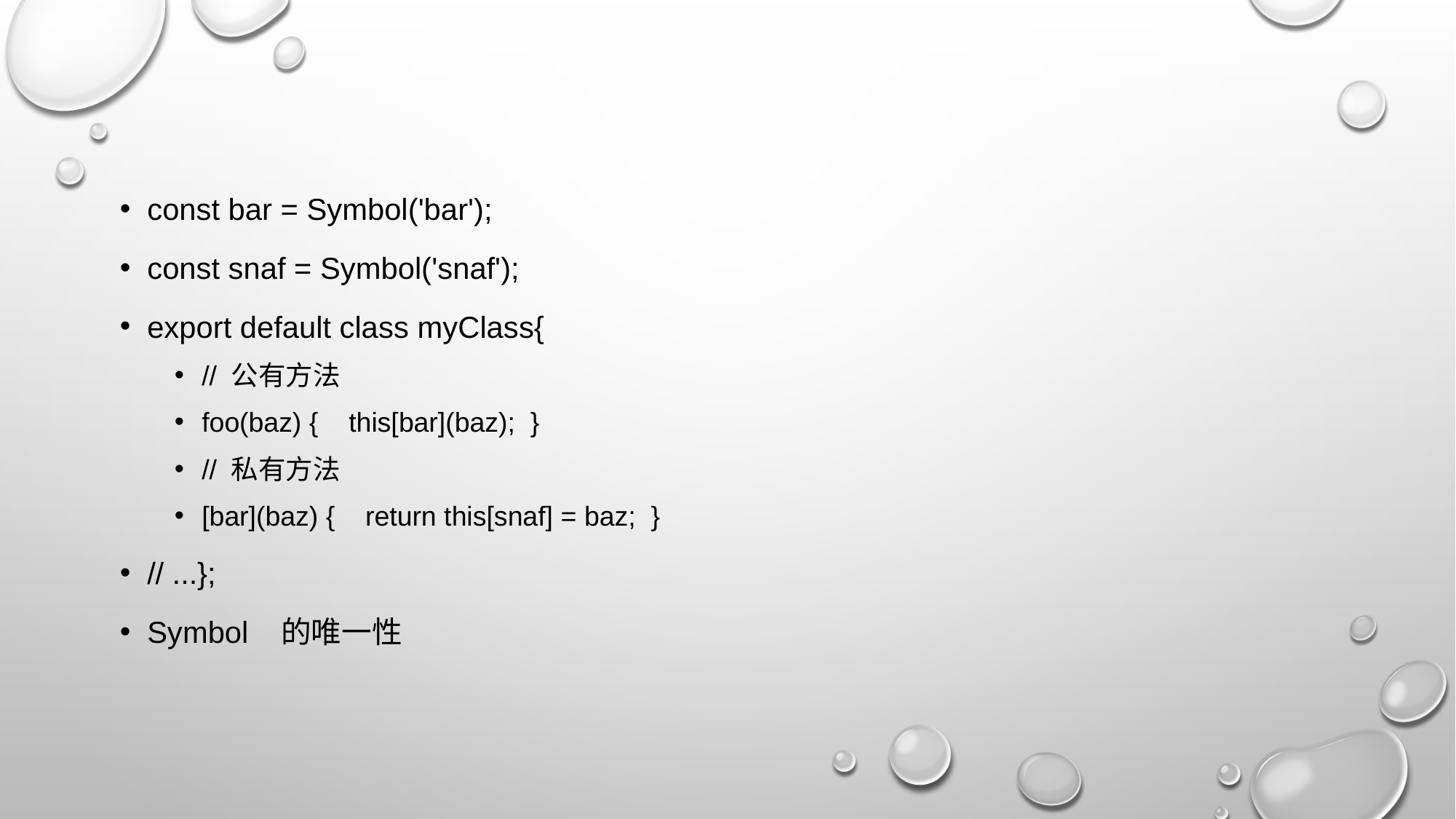

const bar = Symbol('bar');
const snaf = Symbol('snaf');
export default class myClass{
// 公有方法
foo(baz) {    this[bar](baz);  }
// 私有方法
[bar](baz) {    return this[snaf] = baz;  }
// ...};
Symbol   的唯一性